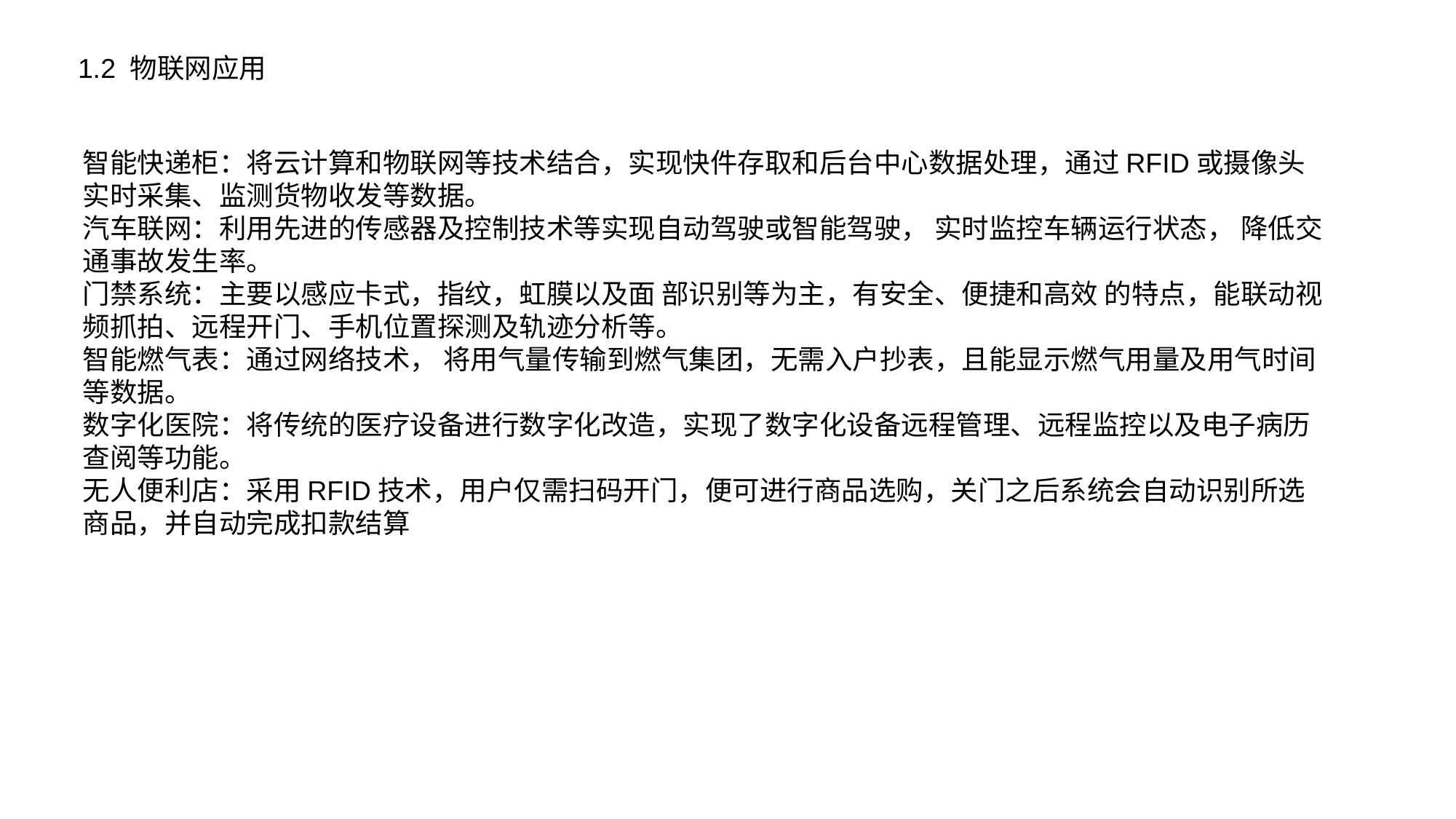

1.2 物联网应用
智能快递柜：将云计算和物联网等技术结合，实现快件存取和后台中心数据处理，通过RFID或摄像头实时采集、监测货物收发等数据。
汽车联网：利用先进的传感器及控制技术等实现自动驾驶或智能驾驶， 实时监控车辆运行状态， 降低交通事故发生率。
门禁系统：主要以感应卡式，指纹，虹膜以及面 部识别等为主，有安全、便捷和高效 的特点，能联动视频抓拍、远程开门、手机位置探测及轨迹分析等。
智能燃气表：通过网络技术， 将用气量传输到燃气集团，无需入户抄表，且能显示燃气用量及用气时间等数据。
数字化医院：将传统的医疗设备进行数字化改造，实现了数字化设备远程管理、远程监控以及电子病历查阅等功能。
无人便利店：采用RFID技术，用户仅需扫码开门，便可进行商品选购，关门之后系统会自动识别所选商品，并自动完成扣款结算